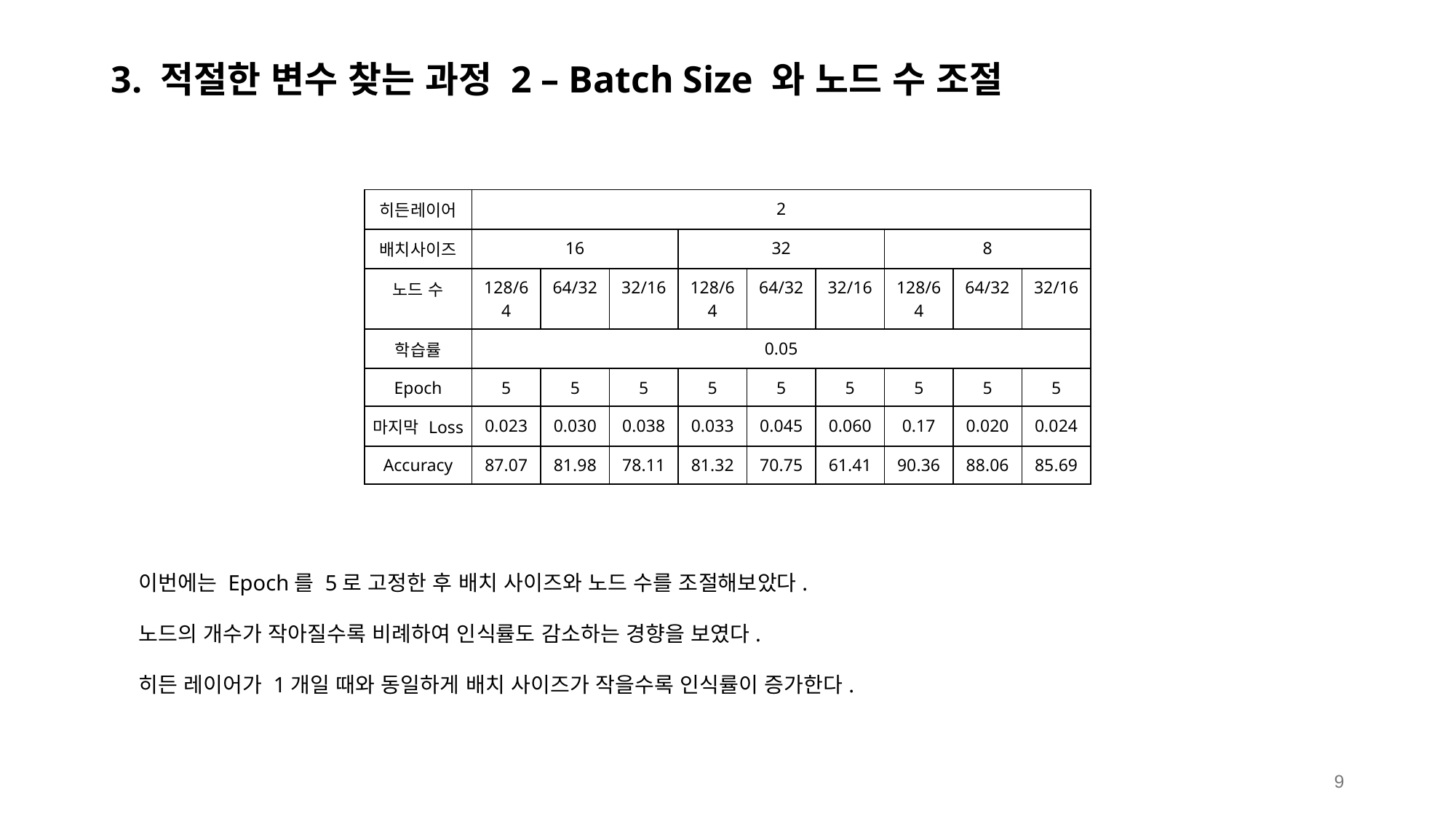

# 3. 적절한 변수 찾는 과정 2 – Batch Size 와 노드 수 조절
| 히든레이어 | 2 |  |  |  |  |  |  |  |  |
| --- | --- | --- | --- | --- | --- | --- | --- | --- | --- |
| 배치사이즈 | 16 |  |  | 32 |  |  | 8 |  |  |
| 노드 수 | 128/64 | 64/32 | 32/16 | 128/64 | 64/32 | 32/16 | 128/64 | 64/32 | 32/16 |
| 학습률 | 0.05 |  |  |  |  |  |  |  |  |
| Epoch | 5 | 5 | 5 | 5 | 5 | 5 | 5 | 5 | 5 |
| 마지막 Loss | 0.023 | 0.030 | 0.038 | 0.033 | 0.045 | 0.060 | 0.17 | 0.020 | 0.024 |
| Accuracy | 87.07 | 81.98 | 78.11 | 81.32 | 70.75 | 61.41 | 90.36 | 88.06 | 85.69 |
이번에는 Epoch를 5로 고정한 후 배치 사이즈와 노드 수를 조절해보았다.

노드의 개수가 작아질수록 비례하여 인식률도 감소하는 경향을 보였다.

히든 레이어가 1개일 때와 동일하게 배치 사이즈가 작을수록 인식률이 증가한다.
9